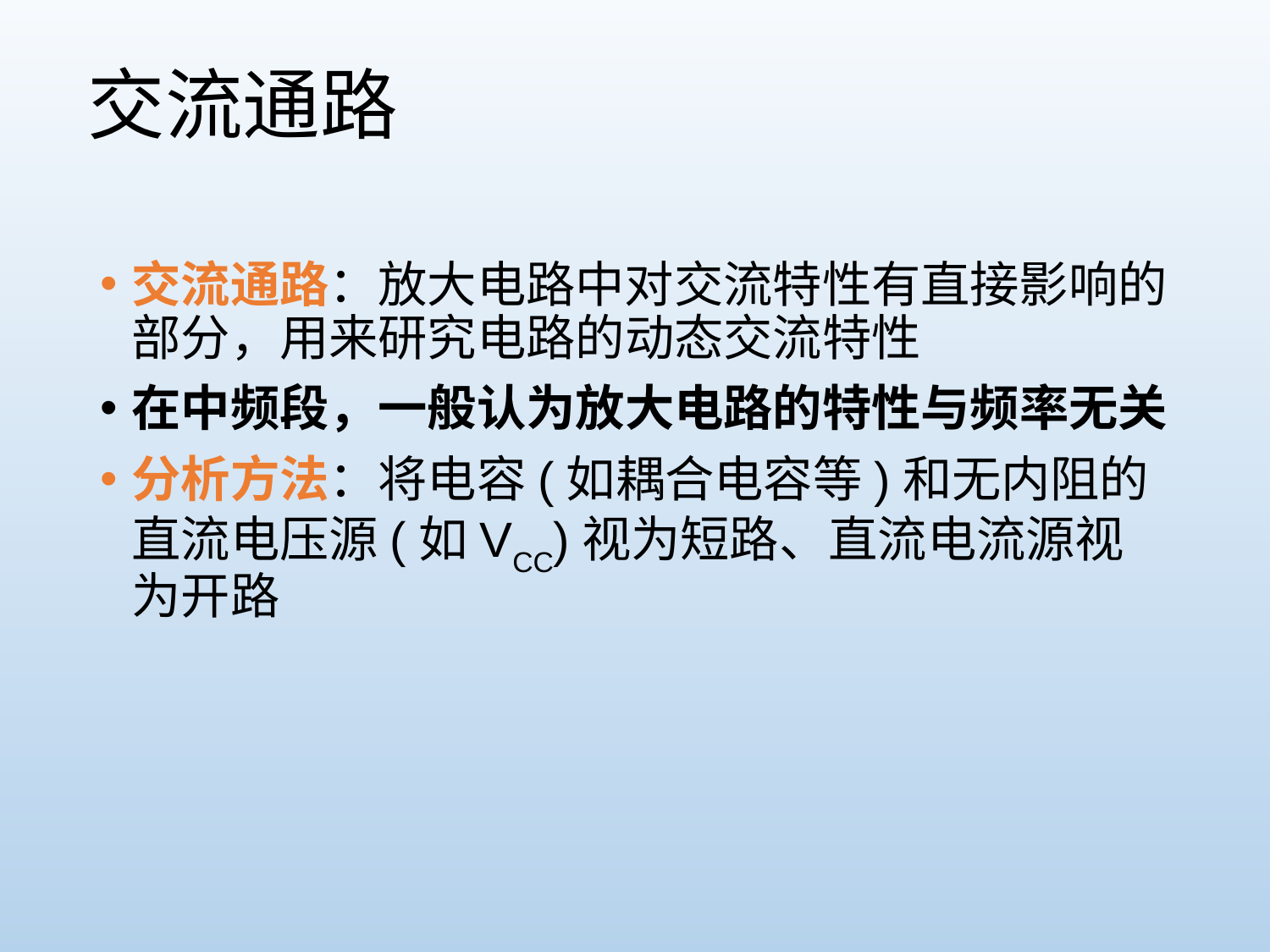

# 交流通路
交流通路：放大电路中对交流特性有直接影响的部分，用来研究电路的动态交流特性
在中频段，一般认为放大电路的特性与频率无关
分析方法：将电容(如耦合电容等)和无内阻的直流电压源(如VCC)视为短路、直流电流源视为开路